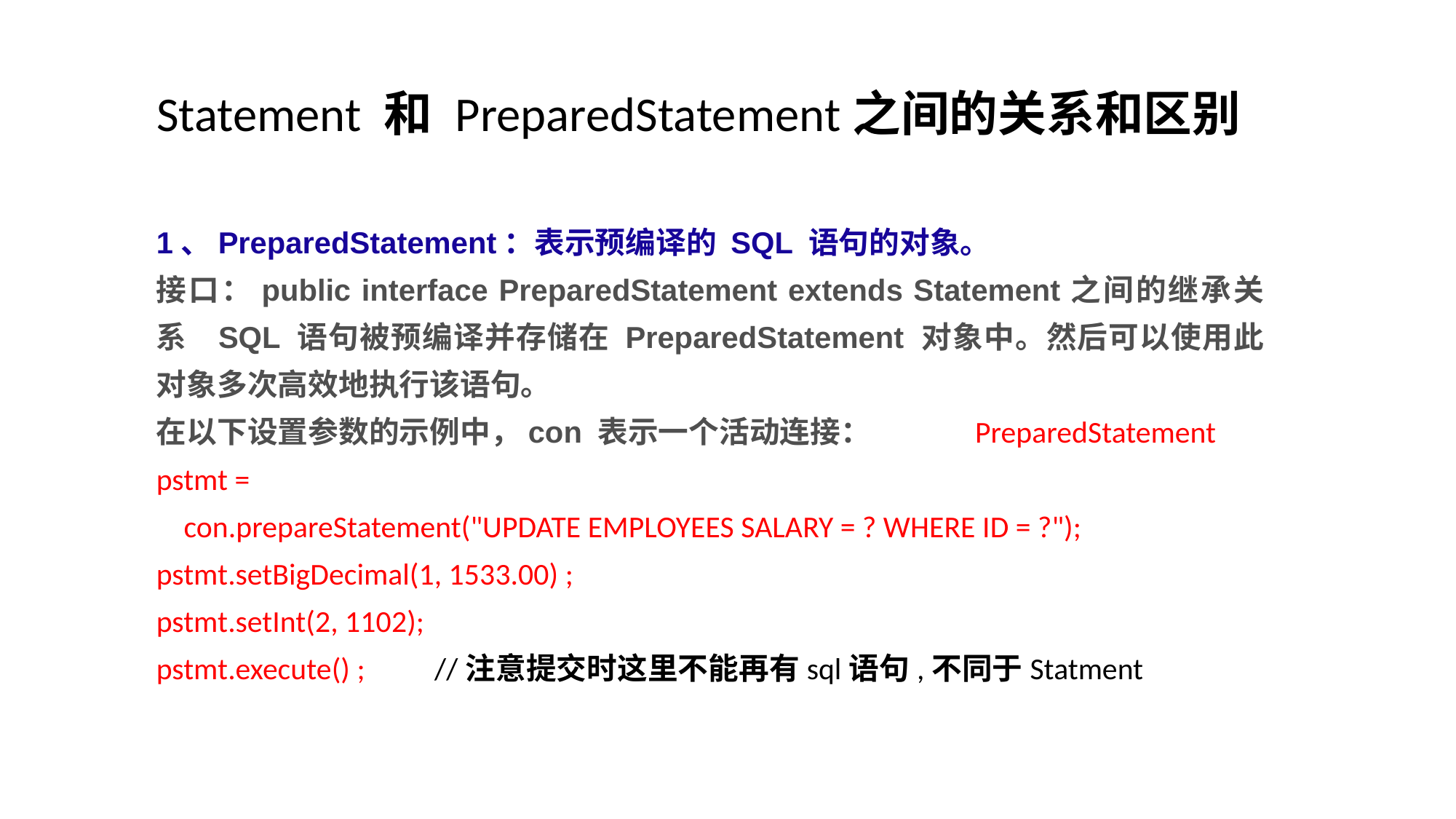

# Statement 和 PreparedStatement之间的关系和区别
1、PreparedStatement：表示预编译的 SQL 语句的对象。
接口：public interface PreparedStatement extends Statement之间的继承关系   SQL 语句被预编译并存储在 PreparedStatement 对象中。然后可以使用此对象多次高效地执行该语句。
在以下设置参数的示例中，con 表示一个活动连接：              PreparedStatement pstmt =
    con.prepareStatement("UPDATE EMPLOYEES SALARY = ? WHERE ID = ?");              pstmt.setBigDecimal(1, 1533.00) ;
pstmt.setInt(2, 1102);
pstmt.execute() ;          //注意提交时这里不能再有sql语句,不同于Statment